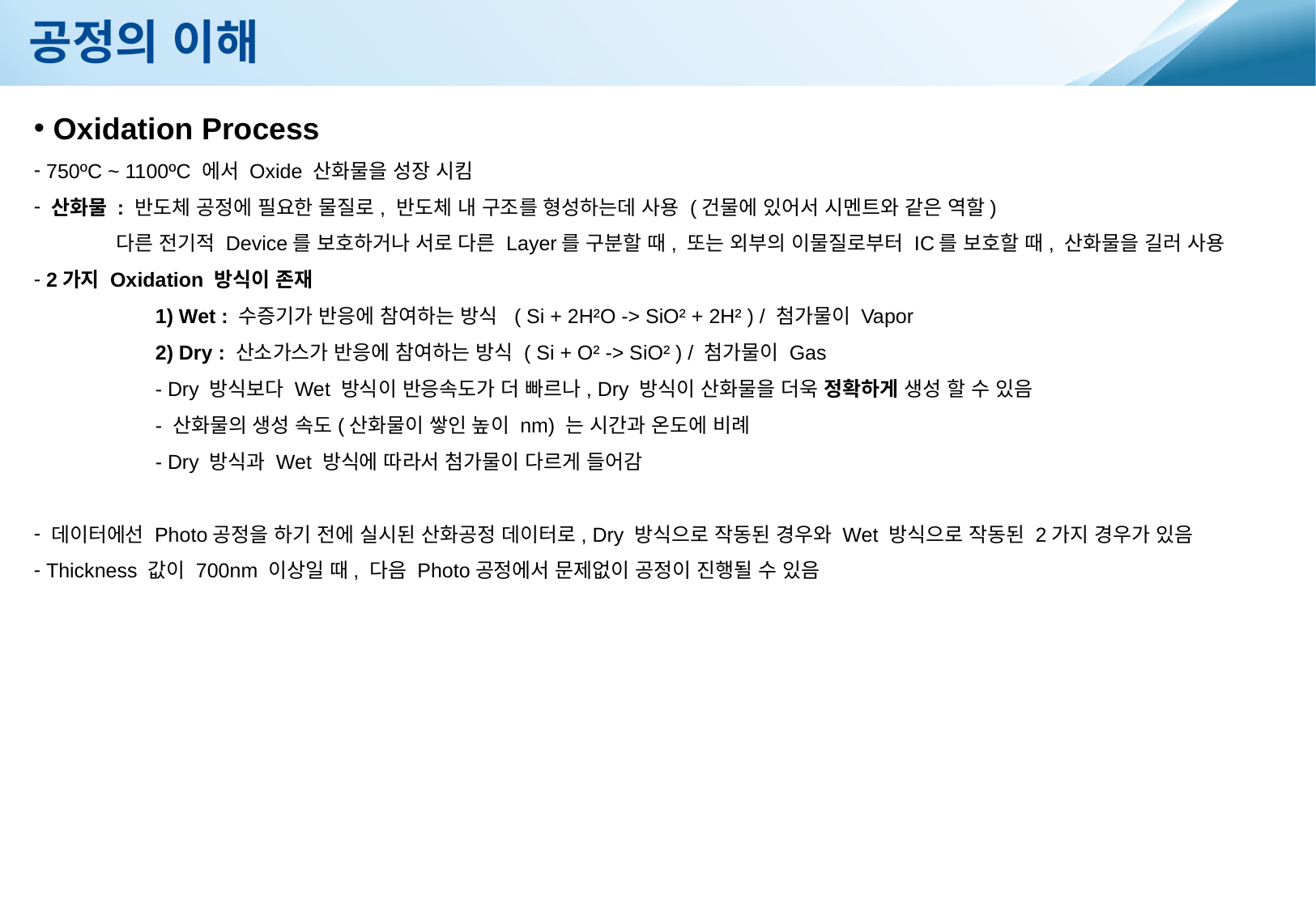

공정의 이해
 Oxidation Process
 750ºC ~ 1100ºC 에서 Oxide 산화물을 성장 시킴
 산화물 : 반도체 공정에 필요한 물질로, 반도체 내 구조를 형성하는데 사용 (건물에 있어서 시멘트와 같은 역할)
   다른 전기적 Device를 보호하거나 서로 다른 Layer를 구분할 때, 또는 외부의 이물질로부터 IC를 보호할 때, 산화물을 길러 사용
 2가지 Oxidation 방식이 존재
	1) Wet : 수증기가 반응에 참여하는 방식  ( Si + 2H²O -> SiO² + 2H² ) / 첨가물이 Vapor
	2) Dry : 산소가스가 반응에 참여하는 방식 ( Si + O² -> SiO² ) / 첨가물이 Gas
	- Dry 방식보다 Wet 방식이 반응속도가 더 빠르나, Dry 방식이 산화물을 더욱 정확하게 생성 할 수 있음
	- 산화물의 생성 속도(산화물이 쌓인 높이 nm) 는 시간과 온도에 비례
	- Dry 방식과 Wet 방식에 따라서 첨가물이 다르게 들어감

 데이터에선 Photo공정을 하기 전에 실시된 산화공정 데이터로, Dry 방식으로 작동된 경우와 Wet 방식으로 작동된 2가지 경우가 있음
 Thickness 값이 700nm 이상일 때, 다음 Photo공정에서 문제없이 공정이 진행될 수 있음